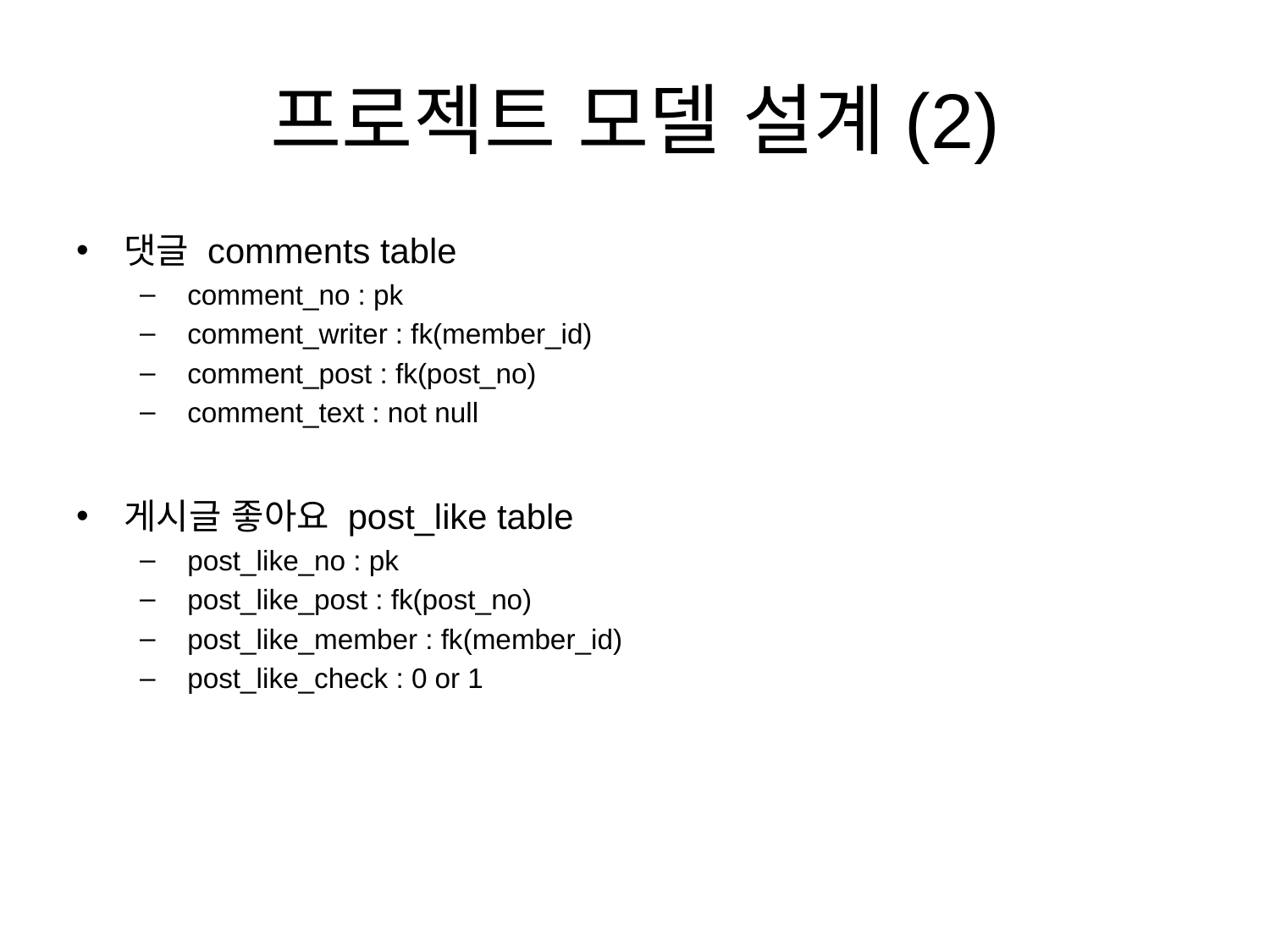

# 프로젝트 모델 설계(2)
댓글 comments table
 comment_no : pk
 comment_writer : fk(member_id)
 comment_post : fk(post_no)
 comment_text : not null

게시글 좋아요 post_like table
 post_like_no : pk
 post_like_post : fk(post_no)
 post_like_member : fk(member_id)
 post_like_check : 0 or 1